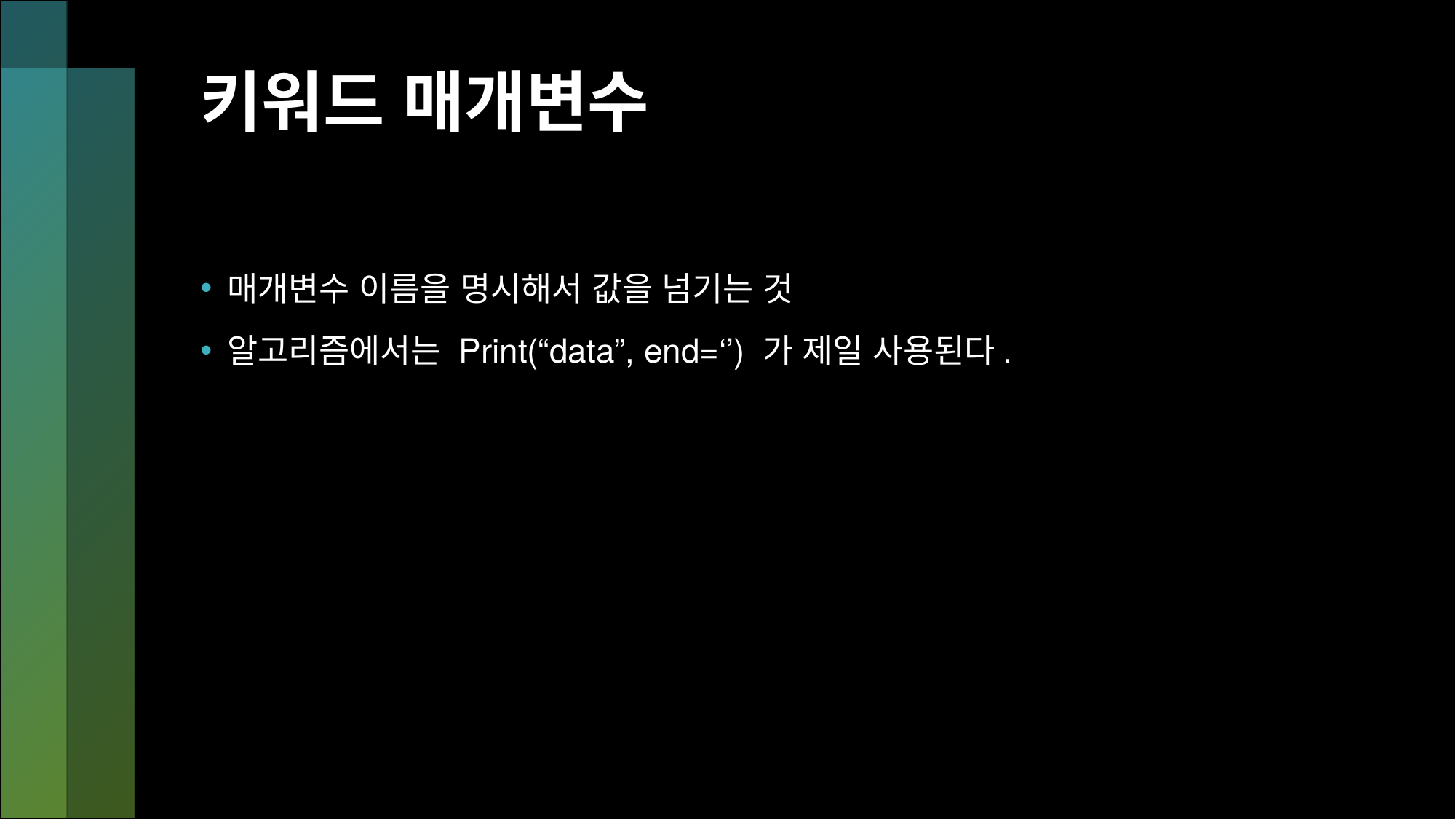

# 키워드 매개변수
매개변수 이름을 명시해서 값을 넘기는 것
알고리즘에서는 Print(“data”, end=‘’) 가 제일 사용된다.